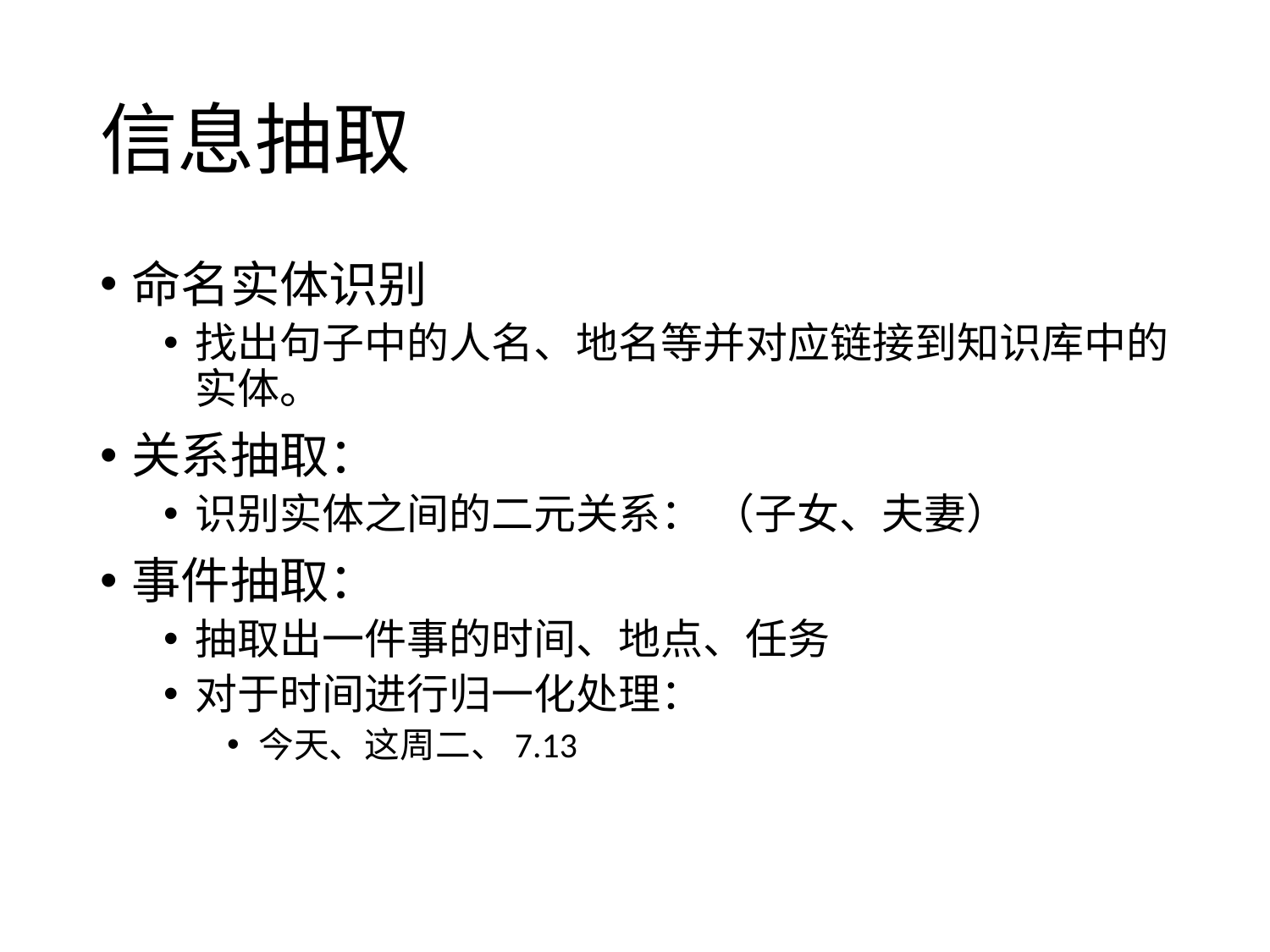

# 信息抽取
命名实体识别
找出句子中的人名、地名等并对应链接到知识库中的实体。
关系抽取：
识别实体之间的二元关系： （子女、夫妻）
事件抽取：
抽取出一件事的时间、地点、任务
对于时间进行归一化处理：
今天、这周二、7.13